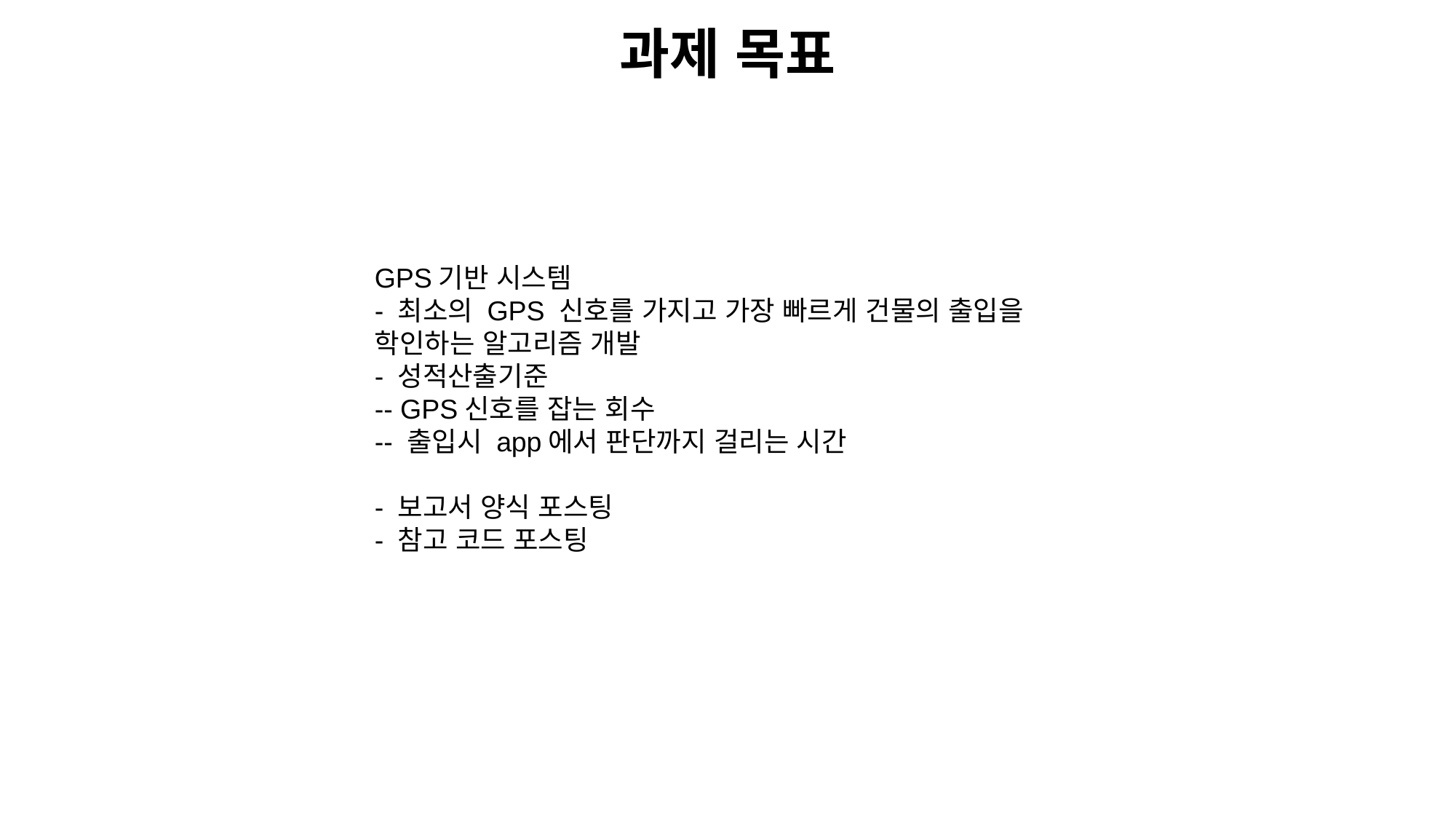

과제 목표
GPS기반 시스템
- 최소의 GPS 신호를 가지고 가장 빠르게 건물의 출입을 학인하는 알고리즘 개발
- 성적산출기준
-- GPS신호를 잡는 회수
-- 출입시 app에서 판단까지 걸리는 시간

- 보고서 양식 포스팅
- 참고 코드 포스팅